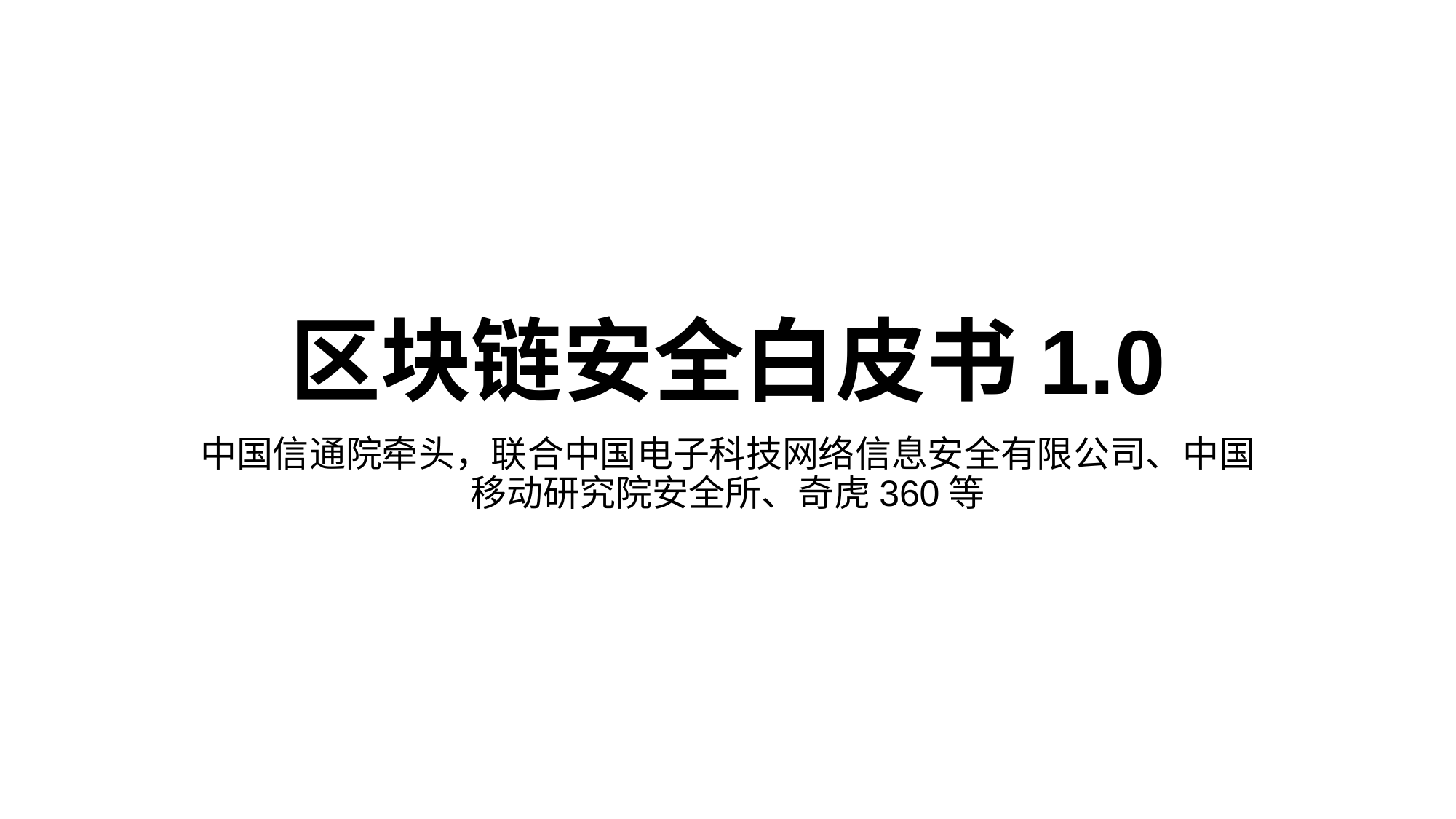

# 区块链安全白皮书1.0
中国信通院牵头，联合中国电子科技网络信息安全有限公司、中国移动研究院安全所、奇虎360等